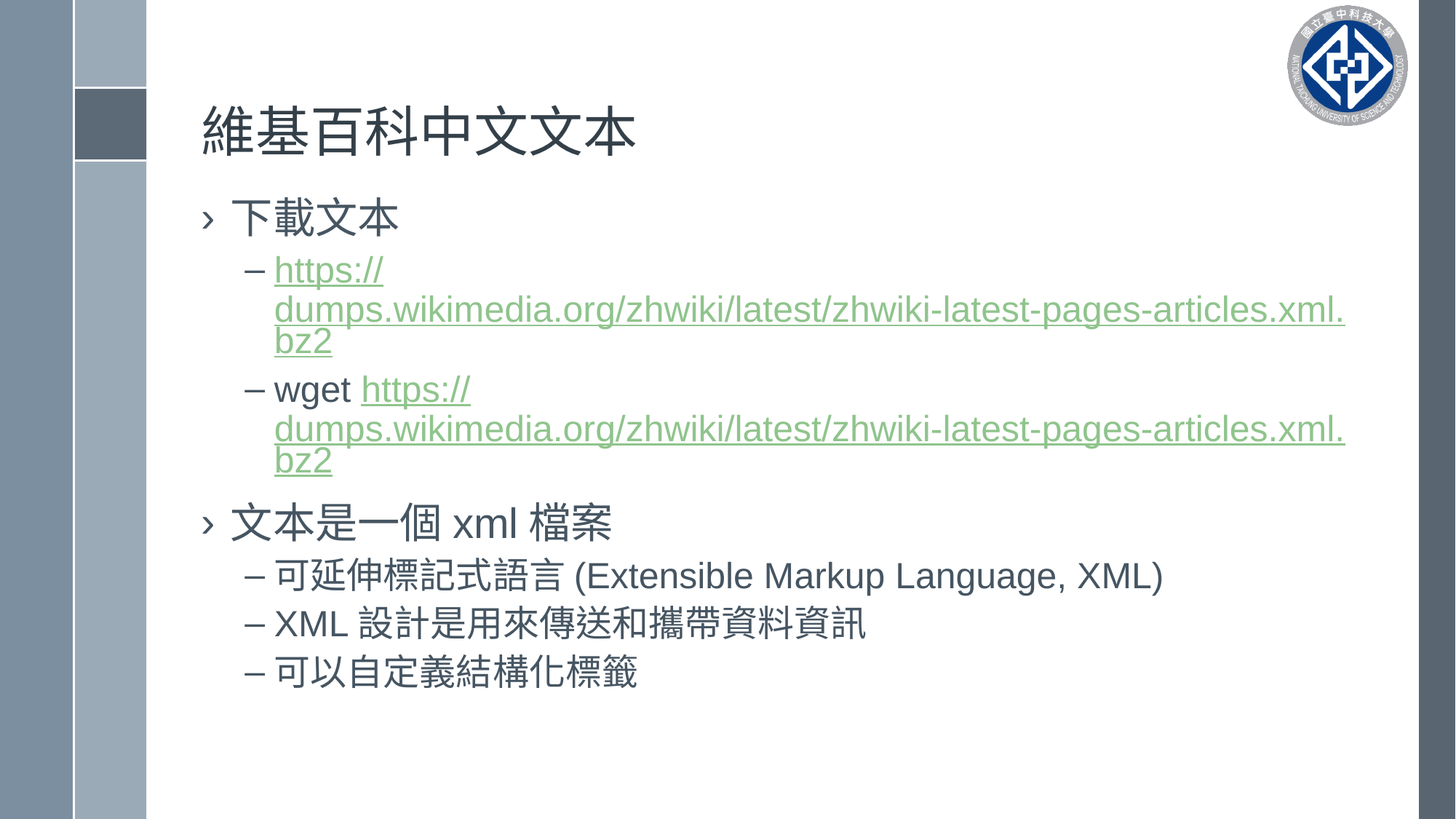

# 維基百科中文文本
下載文本
https://dumps.wikimedia.org/zhwiki/latest/zhwiki-latest-pages-articles.xml.bz2
wget https://dumps.wikimedia.org/zhwiki/latest/zhwiki-latest-pages-articles.xml.bz2
文本是一個xml檔案
可延伸標記式語言(Extensible Markup Language, XML)
XML設計是用來傳送和攜帶資料資訊
可以自定義結構化標籤